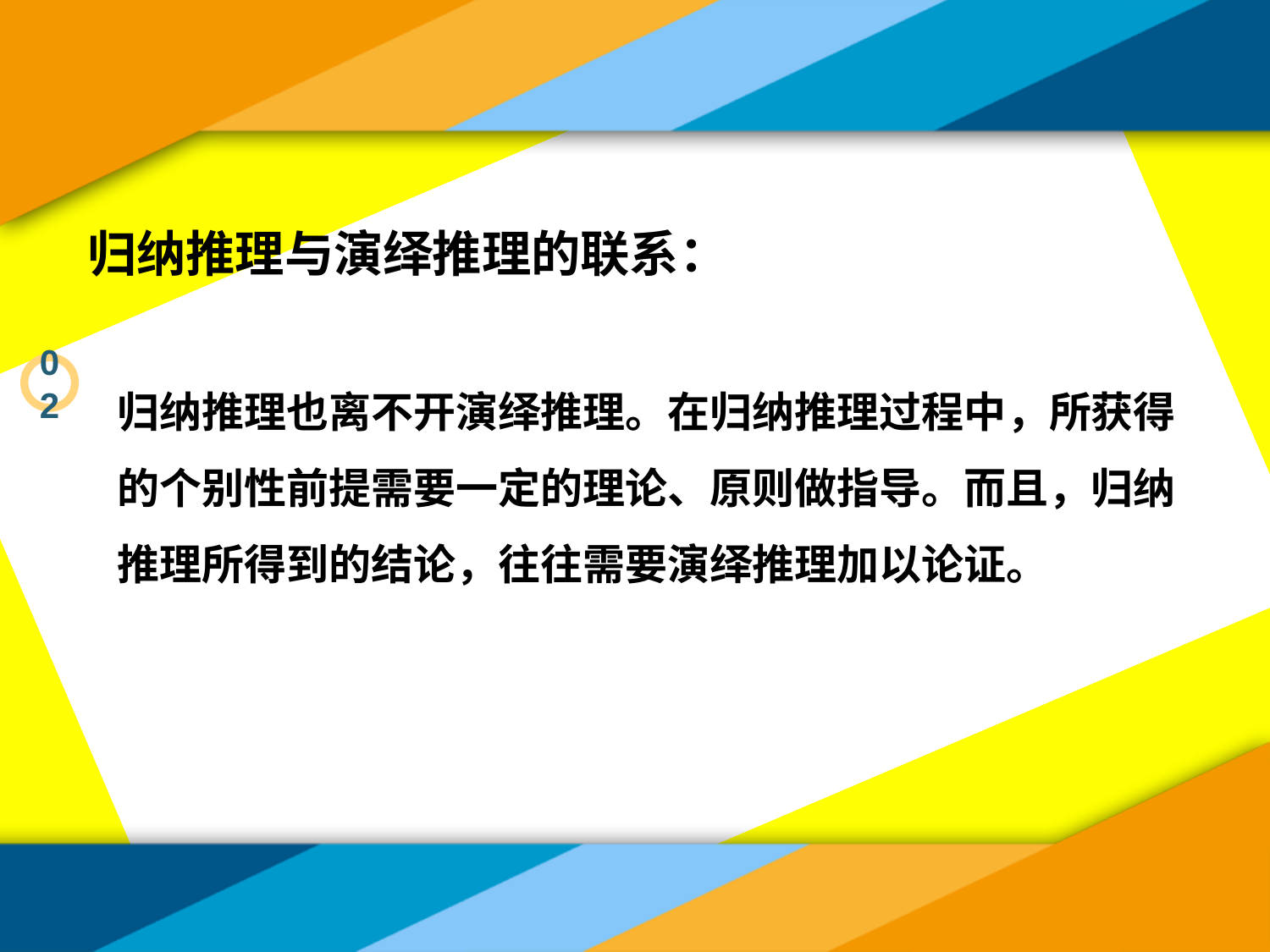

归纳推理与演绎推理的联系：
归纳推理也离不开演绎推理。在归纳推理过程中，所获得的个别性前提需要一定的理论、原则做指导。而且，归纳推理所得到的结论，往往需要演绎推理加以论证。
02